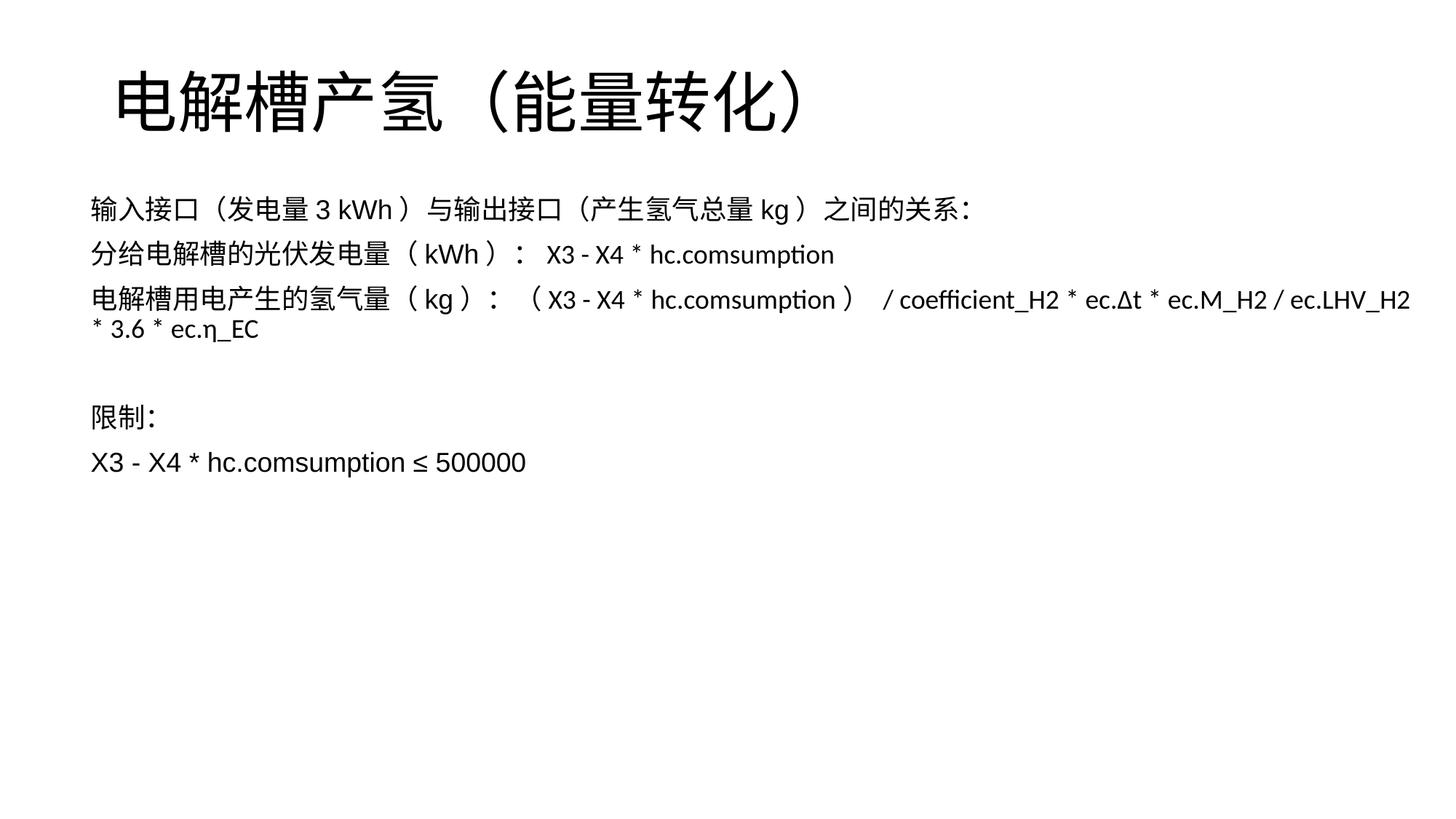

# 电解槽产氢（能量转化）
输入接口（发电量3 kWh）与输出接口（产生氢气总量kg）之间的关系：
分给电解槽的光伏发电量（kWh）：X3 - X4 * hc.comsumption
电解槽用电产生的氢气量（kg）：（X3 - X4 * hc.comsumption） / coefficient_H2 * ec.Δt * ec.M_H2 / ec.LHV_H2 * 3.6 * ec.η_EC

限制：
X3 - X4 * hc.comsumption ≤ 500000